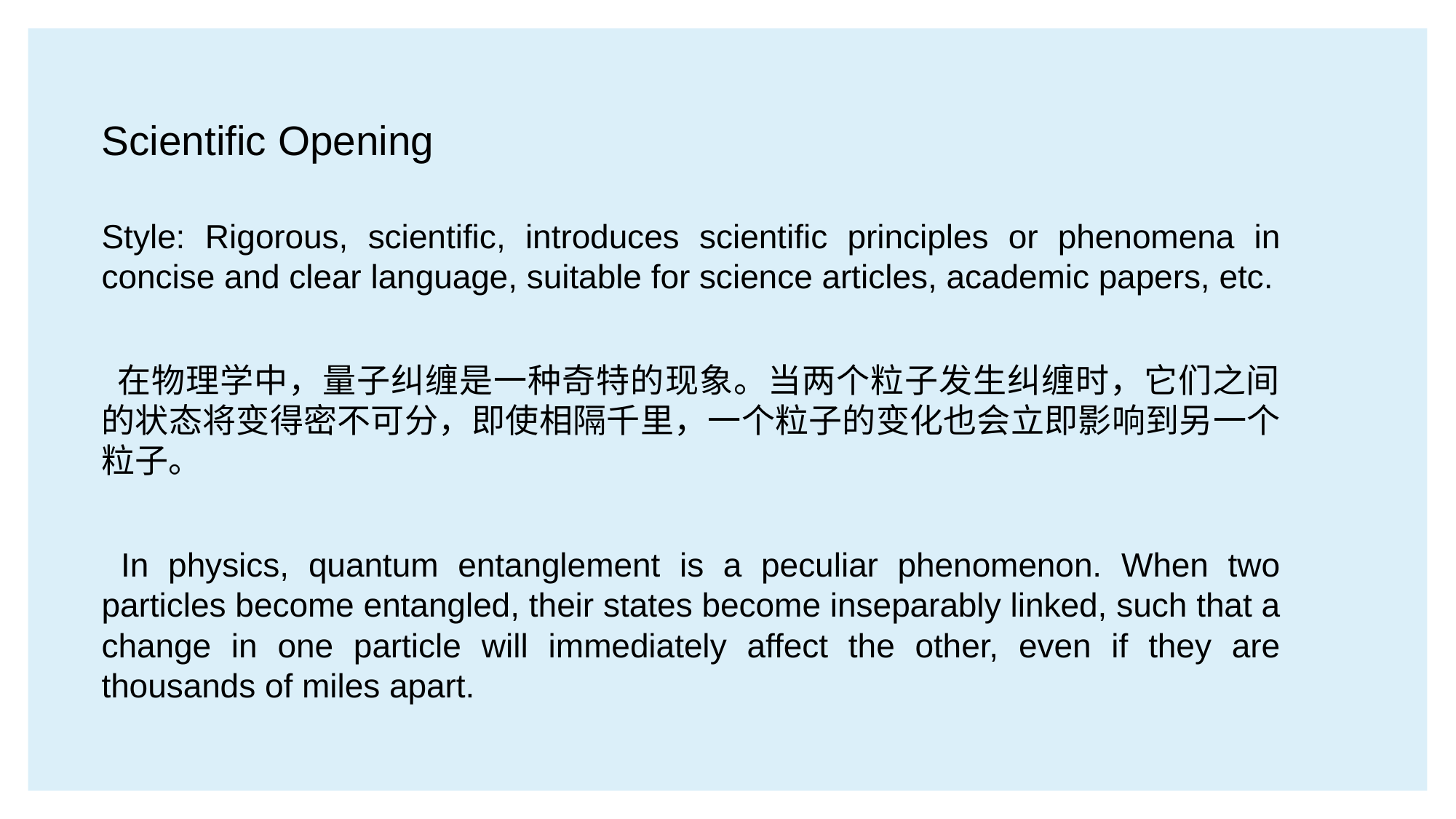

#
Scientific Opening

Style: Rigorous, scientific, introduces scientific principles or phenomena in concise and clear language, suitable for science articles, academic papers, etc.

 在物理学中，量子纠缠是一种奇特的现象。当两个粒子发生纠缠时，它们之间的状态将变得密不可分，即使相隔千里，一个粒子的变化也会立即影响到另一个粒子。

 In physics, quantum entanglement is a peculiar phenomenon. When two particles become entangled, their states become inseparably linked, such that a change in one particle will immediately affect the other, even if they are thousands of miles apart.